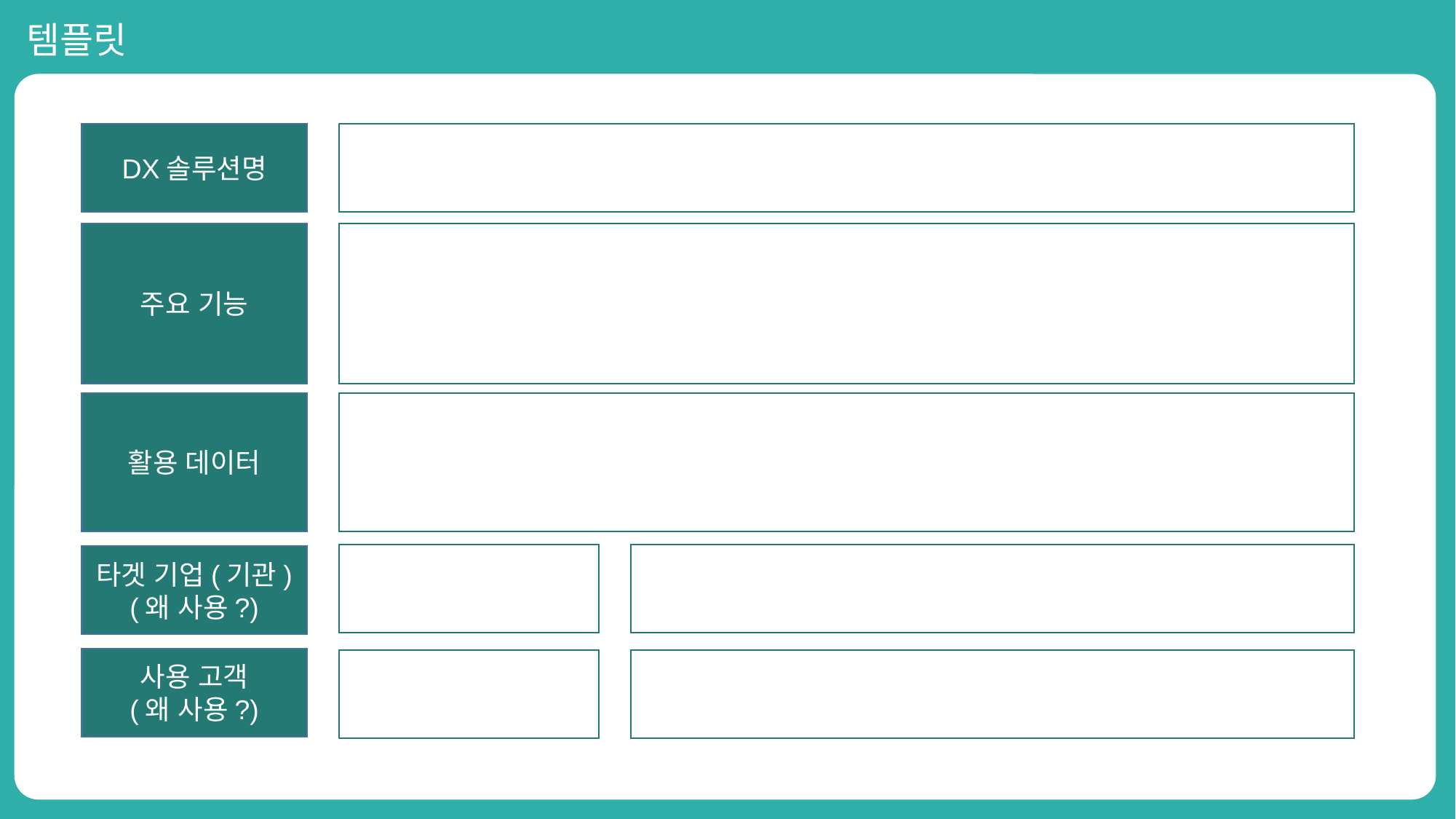

템플릿
DX솔루션명

주요 기능

활용 데이터

타겟 기업(기관)
(왜 사용?)
사용 고객
(왜 사용?)